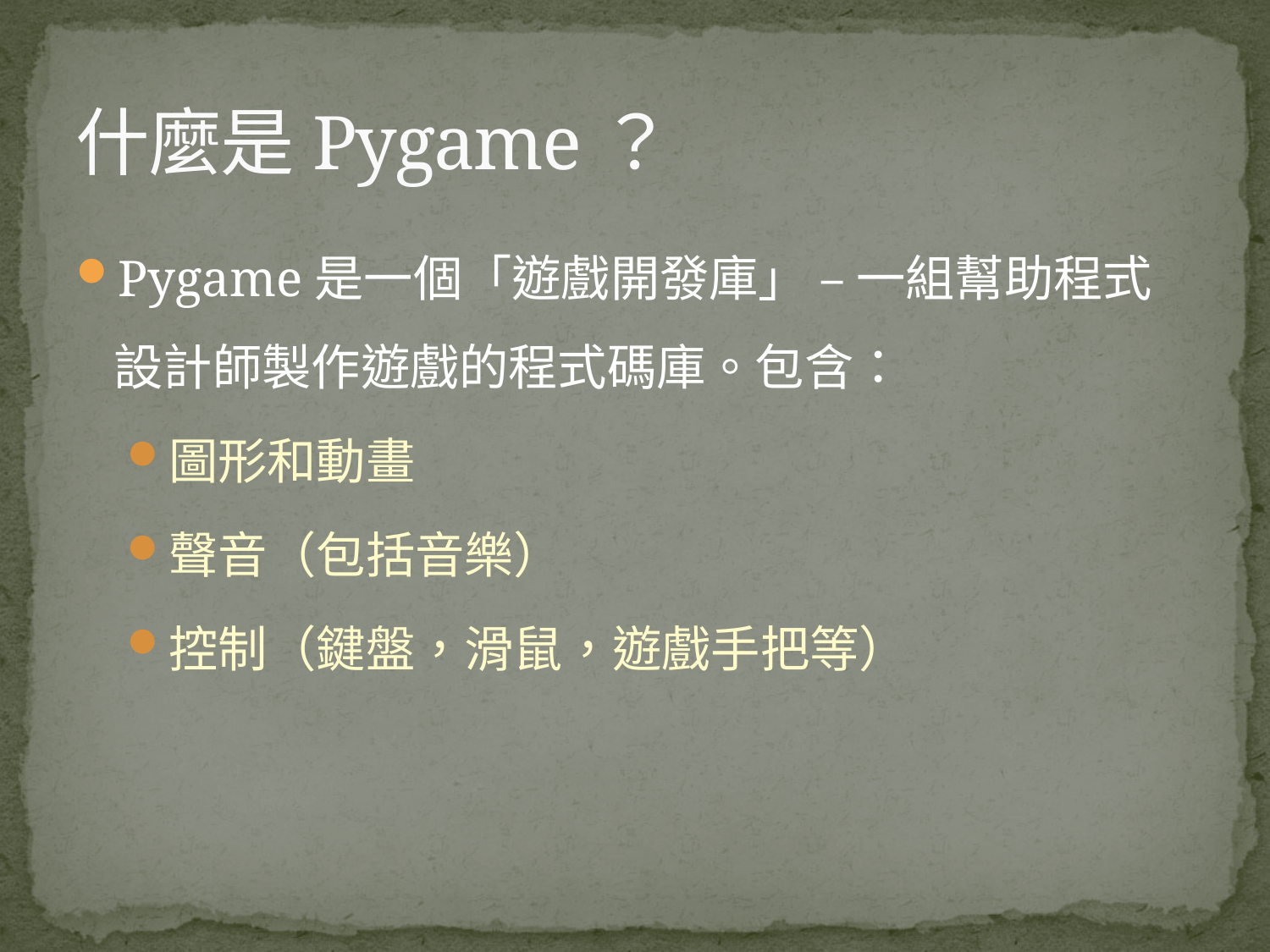

# 什麼是Pygame？
Pygame是一個「遊戲開發庫」 – 一組幫助程式設計師製作遊戲的程式碼庫。包含：
圖形和動畫
聲音（包括音樂）
控制（鍵盤，滑鼠，遊戲手把等）